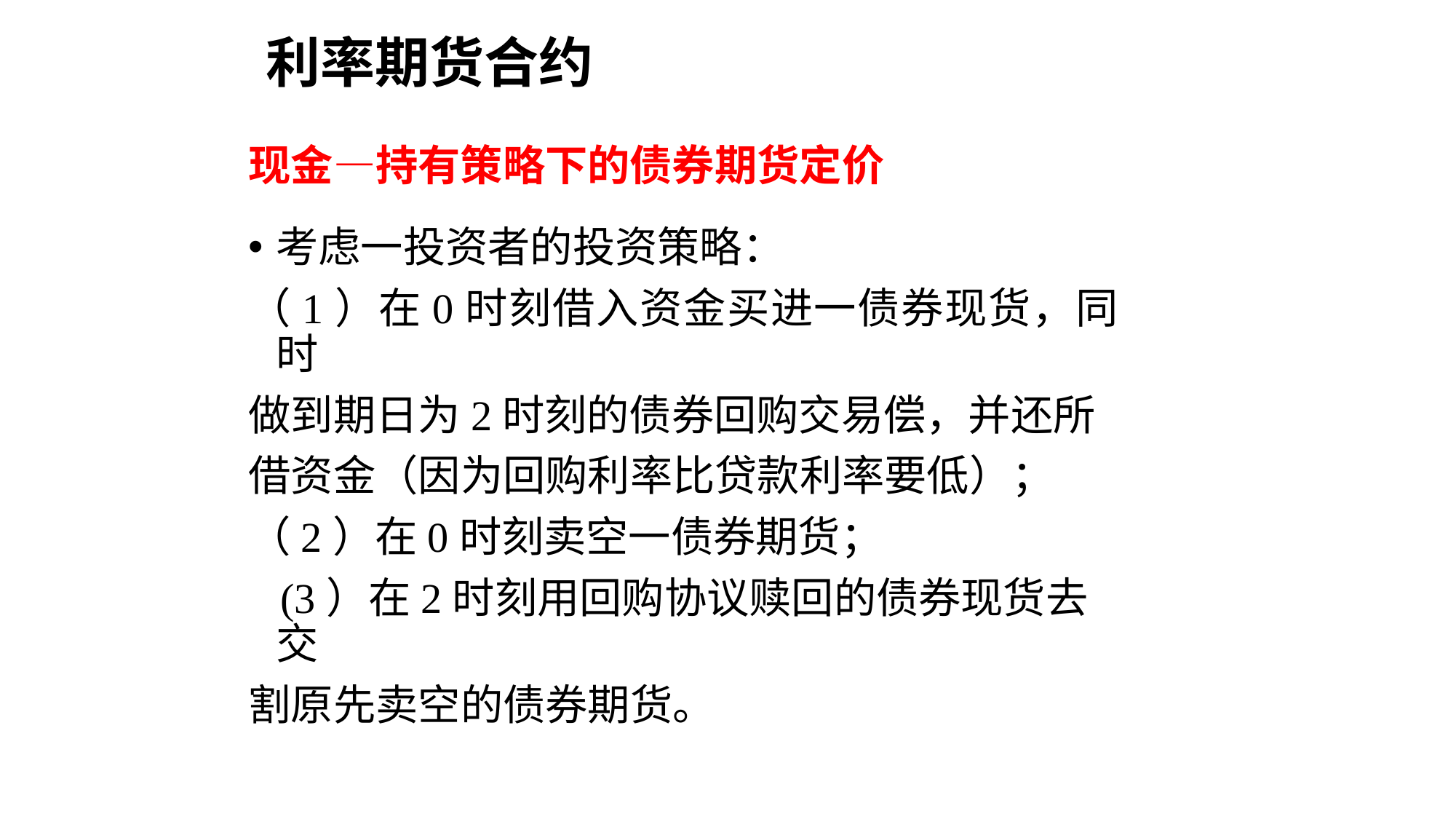

利率期货合约
现金—持有策略下的债券期货定价
考虑一投资者的投资策略：
（1）在0时刻借入资金买进一债券现货，同时
做到期日为2时刻的债券回购交易偿，并还所
借资金（因为回购利率比贷款利率要低）；
（2）在0时刻卖空一债券期货；
   (3）在2时刻用回购协议赎回的债券现货去交
割原先卖空的债券期货。